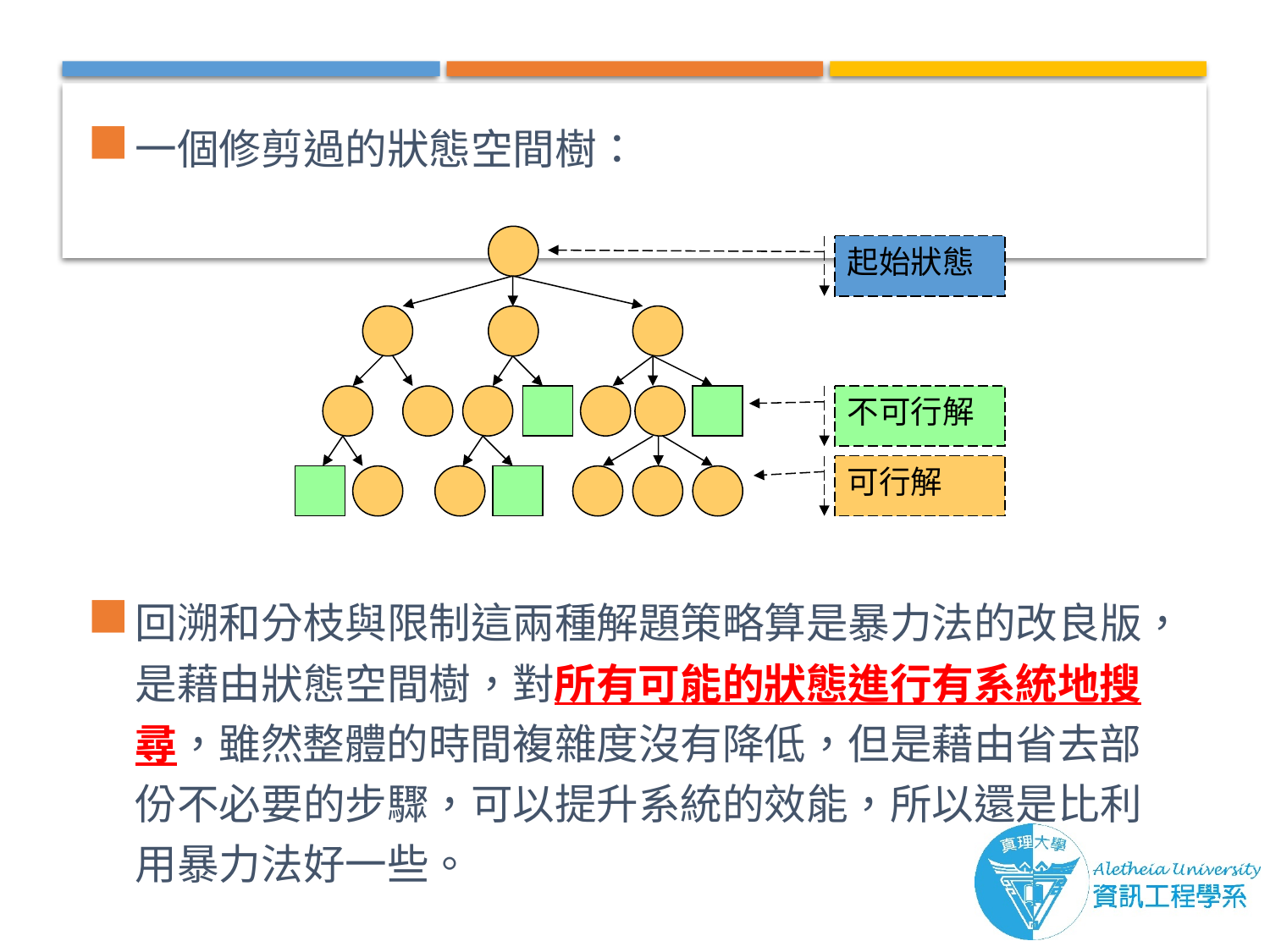

一個修剪過的狀態空間樹：

回溯和分枝與限制這兩種解題策略算是暴力法的改良版，是藉由狀態空間樹，對所有可能的狀態進行有系統地搜尋，雖然整體的時間複雜度沒有降低，但是藉由省去部份不必要的步驟，可以提升系統的效能，所以還是比利用暴力法好一些。

起始狀態
不可行解
可行解